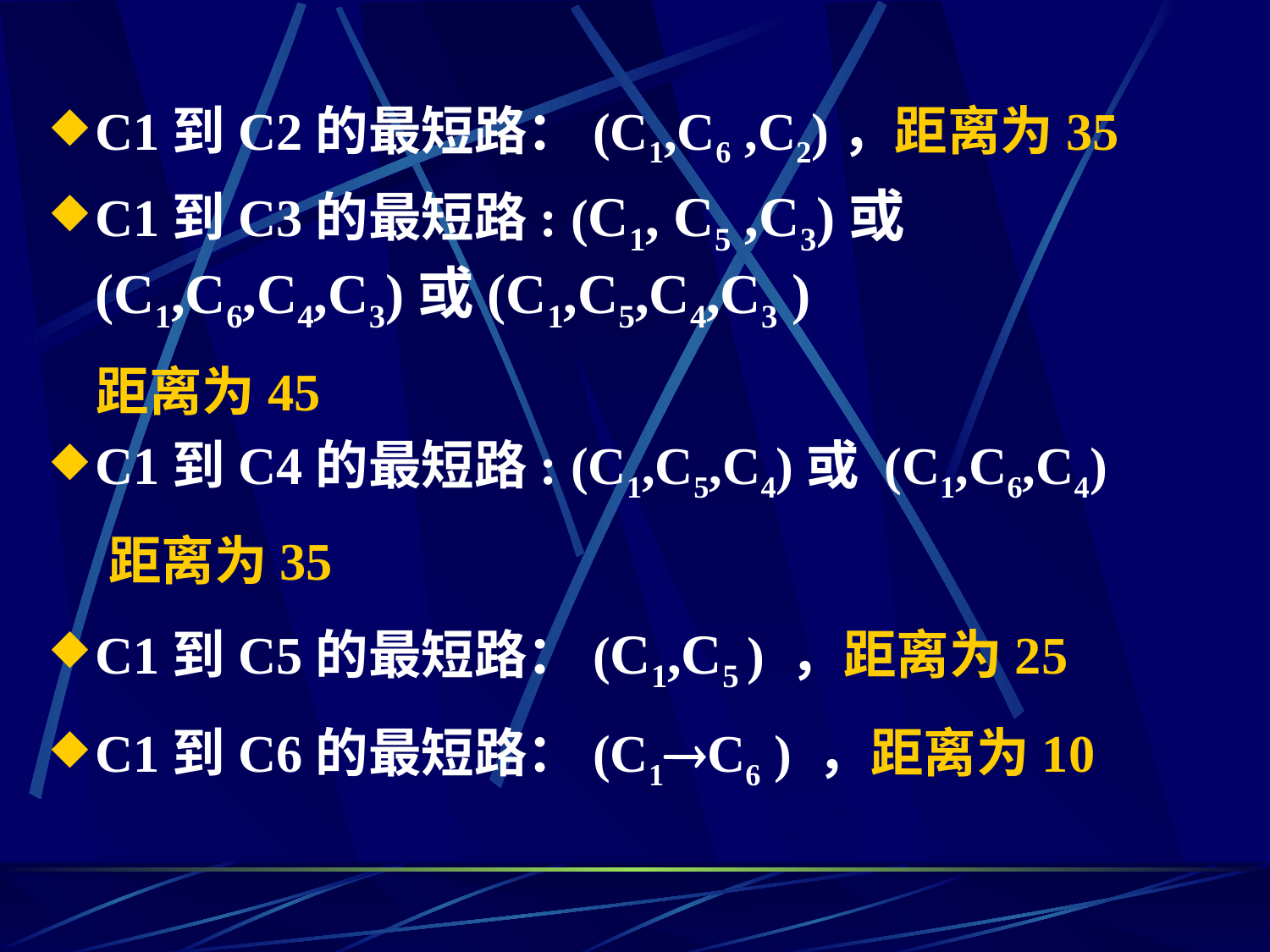

C1到C2的最短路：(C1,C6 ,C2)，距离为35
C1到C3的最短路: (C1, C5 ,C3)或(C1,C6,C4,C3)或(C1,C5,C4,C3 )
   距离为45
C1到C4的最短路: (C1,C5,C4)或 (C1,C6,C4)
    距离为35
C1到C5的最短路：(C1,C5 ) ，距离为25
C1到C6的最短路：(C1→C6 ) ，距离为10